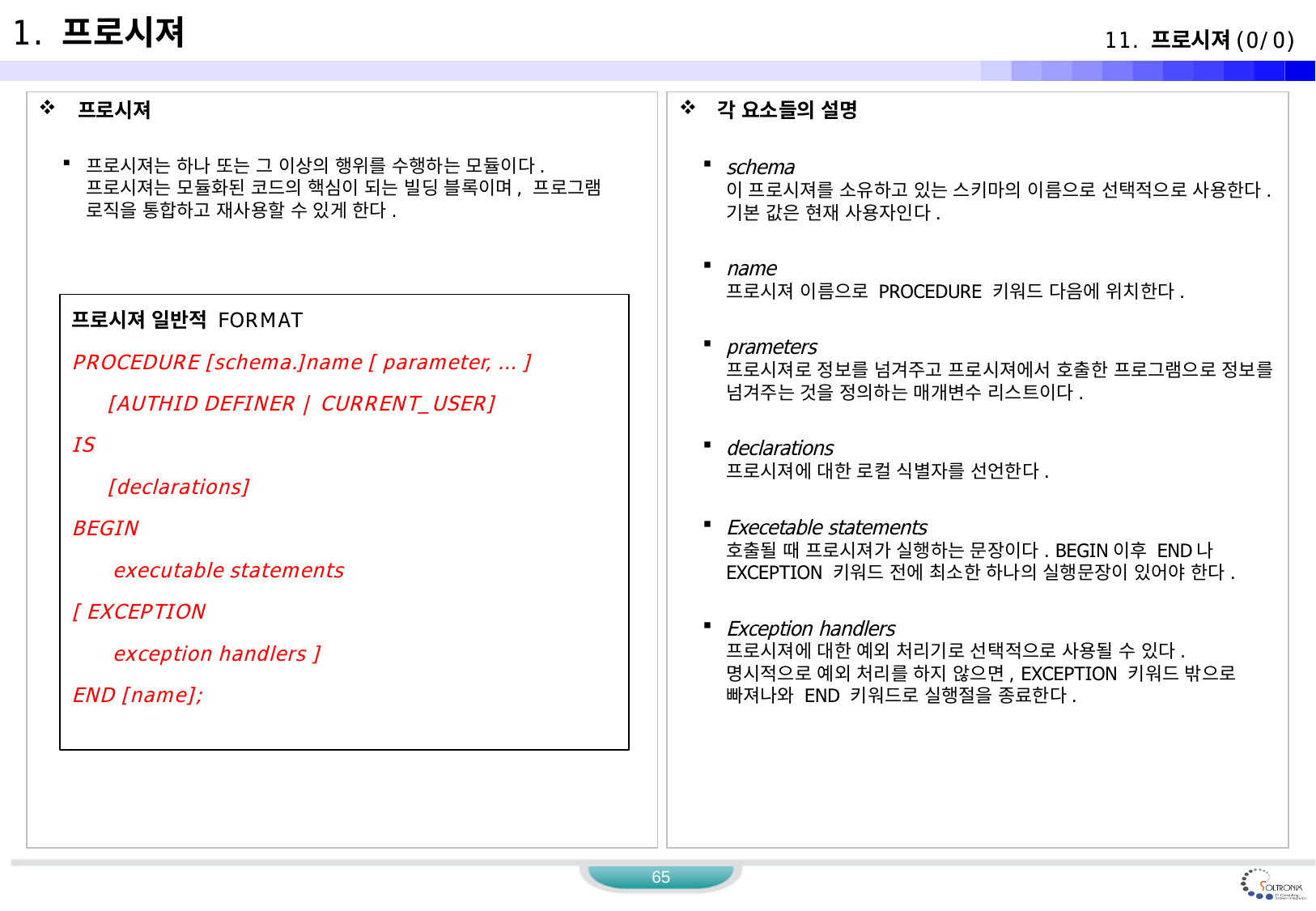

1. 프로시져
11. 프로시져(0/0)
 프로시져

프로시져는 하나 또는 그 이상의 행위를 수행하는 모듈이다.
프로시져는 모듈화된 코드의 핵심이 되는 빌딩 블록이며, 프로그램 로직을 통합하고 재사용할 수 있게 한다.

 각 요소들의 설명

schema
이 프로시져를 소유하고 있는 스키마의 이름으로 선택적으로 사용한다. 기본 값은 현재 사용자인다.

name
프로시져 이름으로 PROCEDURE 키워드 다음에 위치한다.

prameters
프로시져로 정보를 넘겨주고 프로시져에서 호출한 프로그램으로 정보를 넘겨주는 것을 정의하는 매개변수 리스트이다.

declarations
프로시져에 대한 로컬 식별자를 선언한다.

Execetable statements
호출될 때 프로시져가 실행하는 문장이다. BEGIN이후 END나 EXCEPTION 키워드 전에 최소한 하나의 실행문장이 있어야 한다.

Exception handlers
프로시져에 대한 예외 처리기로 선택적으로 사용될 수 있다.
명시적으로 예외 처리를 하지 않으면, EXCEPTION 키워드 밖으로 빠져나와 END 키워드로 실행절을 종료한다.

프로시져 일반적 FORMAT
PROCEDURE [schema.]name [ parameter, ... ]
      [AUTHID DEFINER | CURRENT_USER]
IS
      [declarations]
BEGIN
       executable statements
[ EXCEPTION
       exception handlers ]
END [name];